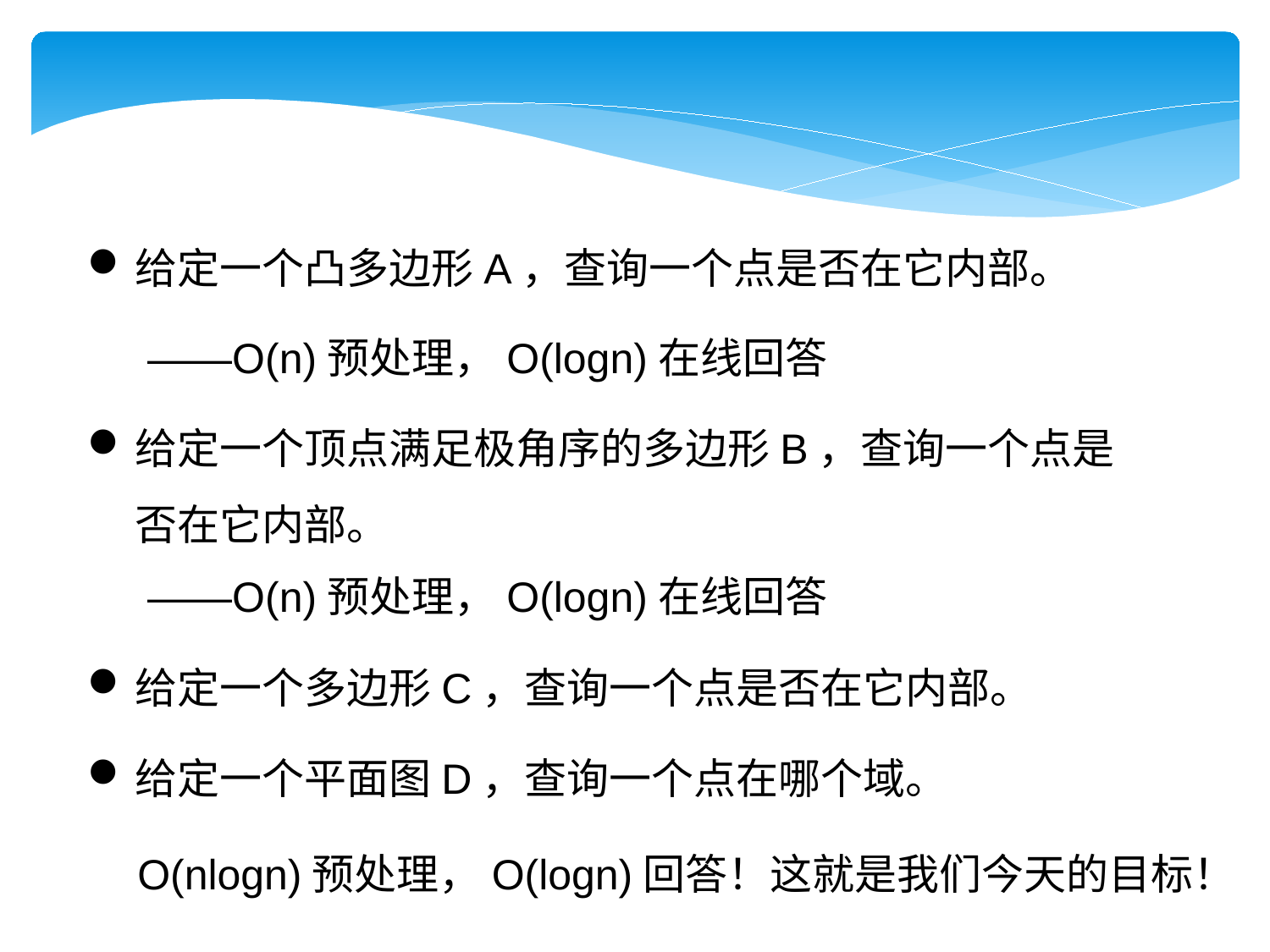

给定一个凸多边形A，查询一个点是否在它内部。
——O(n)预处理，O(logn)在线回答
给定一个顶点满足极角序的多边形B，查询一个点是否在它内部。
——O(n)预处理，O(logn)在线回答
给定一个多边形C，查询一个点是否在它内部。
给定一个平面图D，查询一个点在哪个域。
O(nlogn)预处理，O(logn)回答！这就是我们今天的目标！